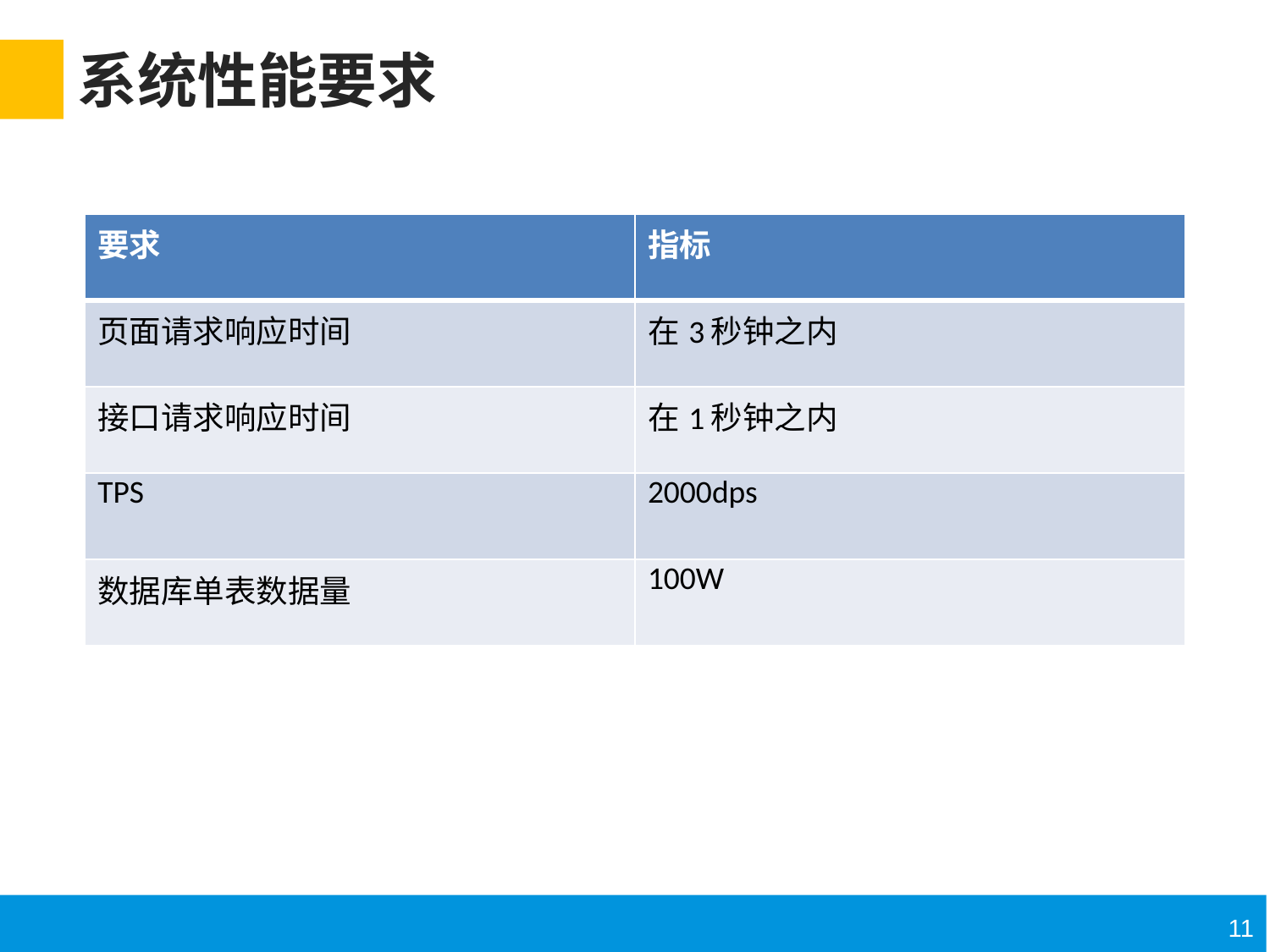

# 系统性能要求
| 要求 | 指标 |
| --- | --- |
| 页面请求响应时间 | 在3秒钟之内 |
| 接口请求响应时间 | 在1秒钟之内 |
| TPS | 2000dps |
| 数据库单表数据量 | 100W |